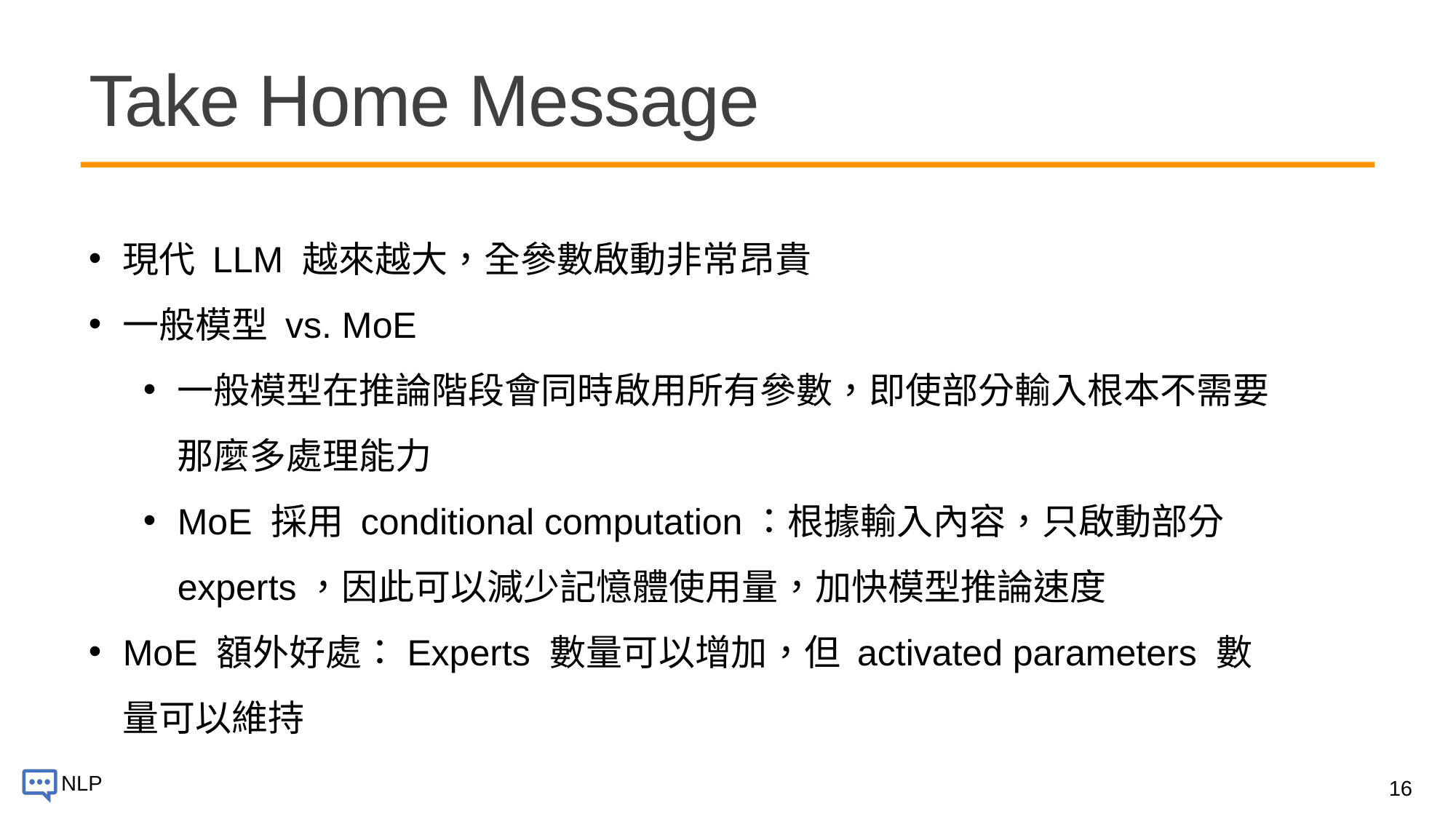

# Take Home Message
現代 LLM 越來越大，全參數啟動非常昂貴
一般模型 vs. MoE
一般模型在推論階段會同時啟用所有參數，即使部分輸入根本不需要那麼多處理能力
MoE 採用 conditional computation：根據輸入內容，只啟動部分 experts，因此可以減少記憶體使用量，加快模型推論速度
MoE 額外好處：Experts 數量可以增加，但 activated parameters 數量可以維持
16